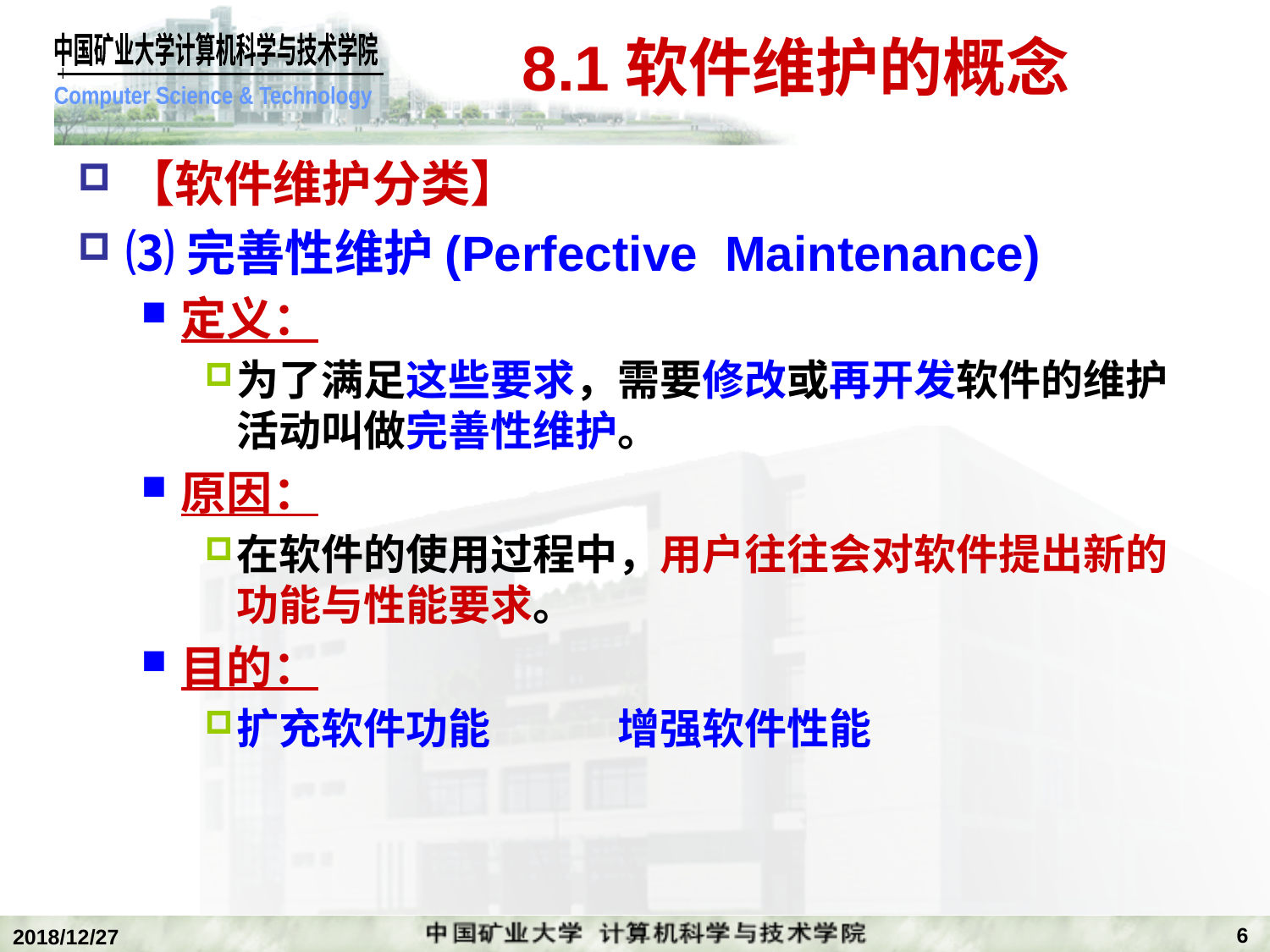

# 8.1软件维护的概念
【软件维护分类】
⑶完善性维护(Perfective  Maintenance)
定义：
为了满足这些要求，需要修改或再开发软件的维护活动叫做完善性维护。
原因：
在软件的使用过程中，用户往往会对软件提出新的功能与性能要求。
目的：
扩充软件功能	增强软件性能
6
2018/12/27